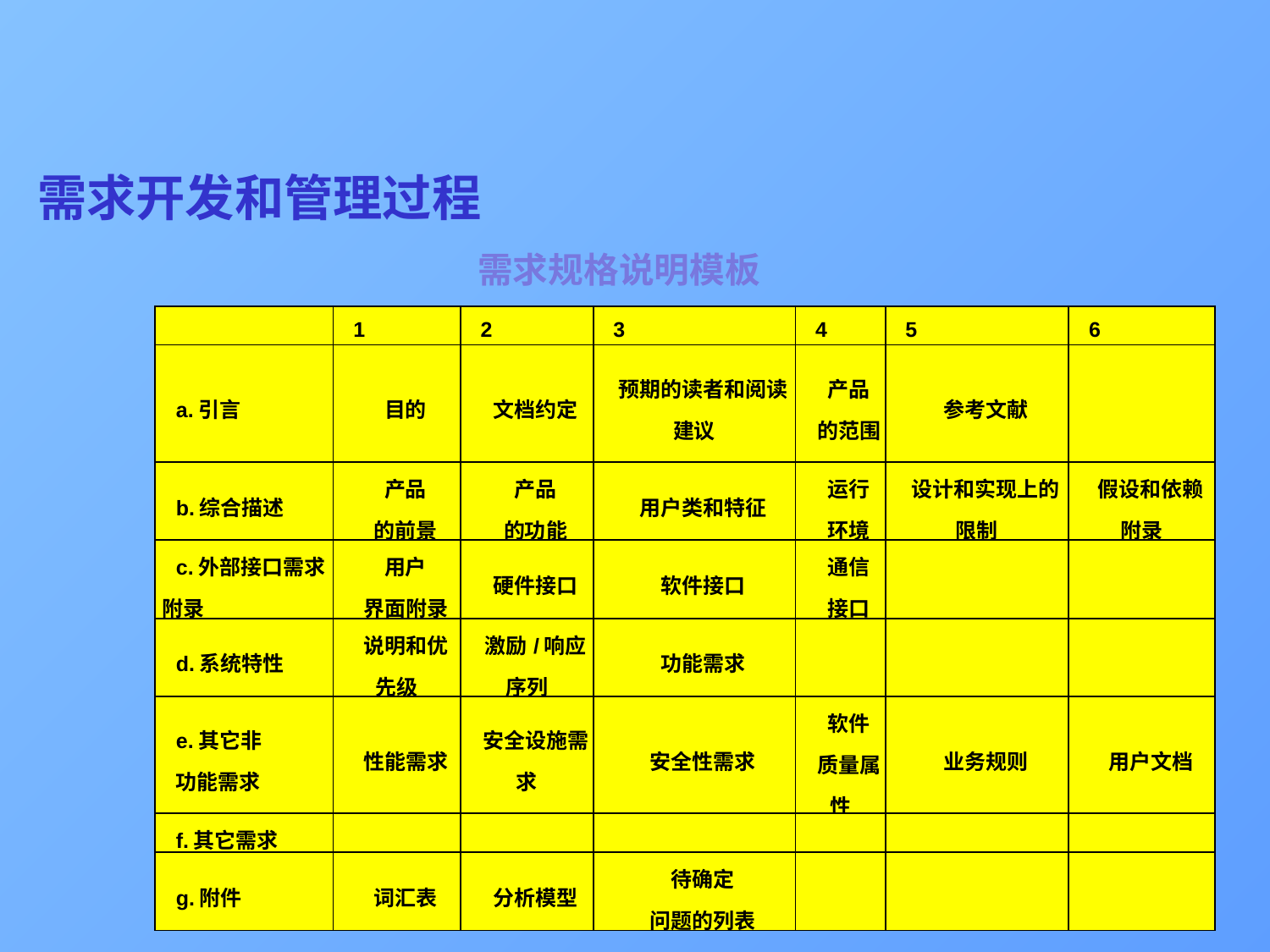

# 需求开发和管理过程
需求规格说明模板
|  | 1 | 2 | 3 | 4 | 5 | 6 |
| --- | --- | --- | --- | --- | --- | --- |
| a.引言 | 目的 | 文档约定 | 预期的读者和阅读建议 | 产品 的范围 | 参考文献 |  |
| b.综合描述 | 产品 的前景 | 产品 的功能 | 用户类和特征 | 运行 环境 | 设计和实现上的限制 | 假设和依赖附录 |
| c.外部接口需求 附录 | 用户 界面附录 | 硬件接口 | 软件接口 | 通信 接口 |  |  |
| d.系统特性 | 说明和优先级 | 激励/响应序列 | 功能需求 |  |  |  |
| e.其它非 功能需求 | 性能需求 | 安全设施需求 | 安全性需求 | 软件 质量属性 | 业务规则 | 用户文档 |
| f.其它需求 |  |  |  |  |  |  |
| g.附件 | 词汇表 | 分析模型 | 待确定 问题的列表 |  |  |  |